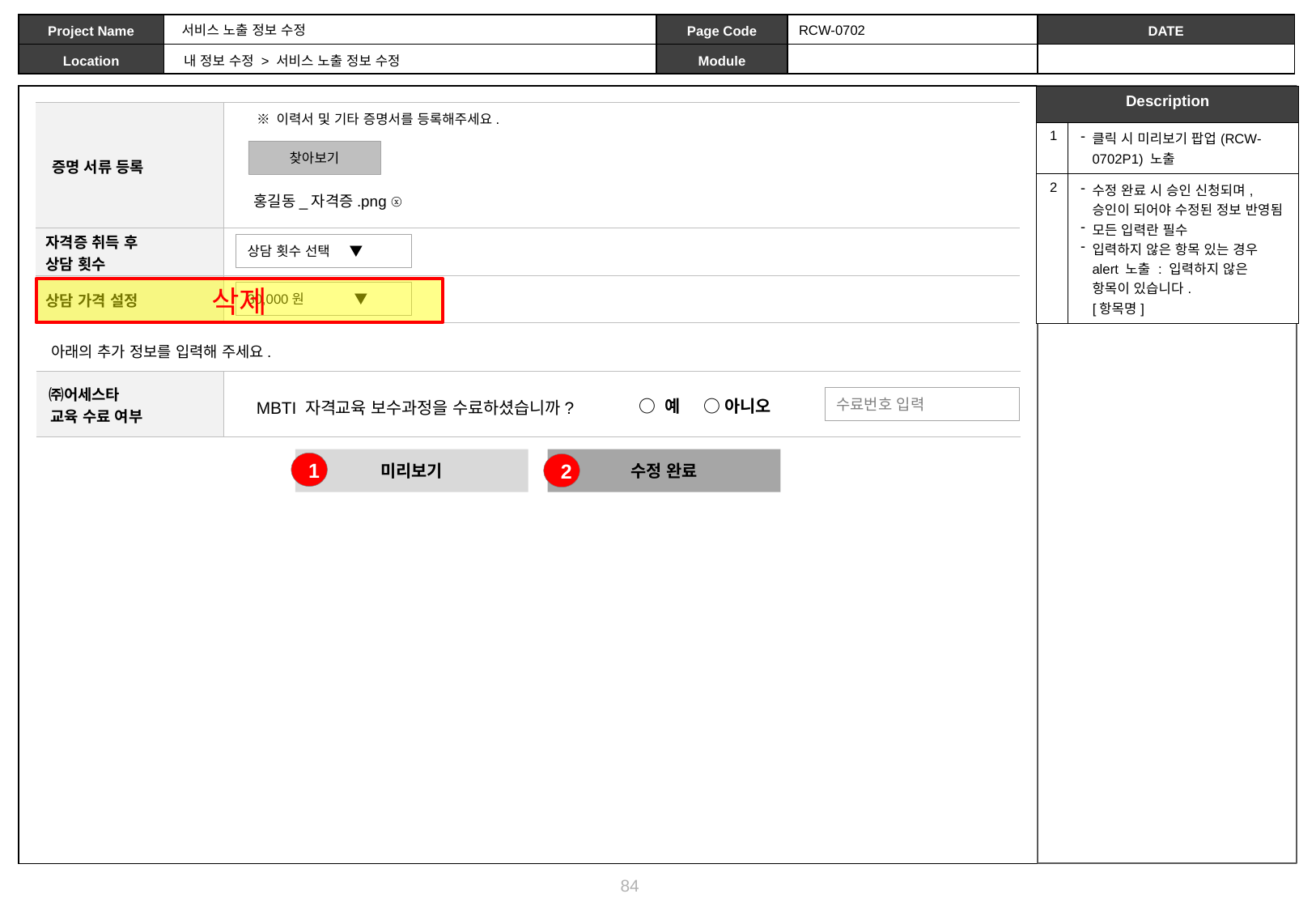

서비스 노출 정보 수정
RCW-0702
내 정보 수정 > 서비스 노출 정보 수정
| Description |  |
| --- | --- |
| 1 | 클릭 시 미리보기 팝업(RCW-0702P1) 노출 |
| 2 | 수정 완료 시 승인 신청되며, 승인이 되어야 수정된 정보 반영됨 모든 입력란 필수 입력하지 않은 항목 있는 경우 alert 노출 : 입력하지 않은 항목이 있습니다. [항목명] |
| 증명 서류 등록 |  |
| --- | --- |
| 자격증 취득 후 상담 횟수 |  |
| 상담 가격 설정 |  |
※ 이력서 및 기타 증명서를 등록해주세요.
찾아보기
홍길동_자격증.png ⓧ
상담 횟수 선택     ▼
삭제
30,000원             ▼
아래의 추가 정보를 입력해 주세요.
| ㈜어세스타 교육 수료 여부 |  |
| --- | --- |
수료번호 입력
○ 예     ○ 아니오
MBTI 자격교육 보수과정을 수료하셨습니까?
미리보기
수정 완료
1
2
84